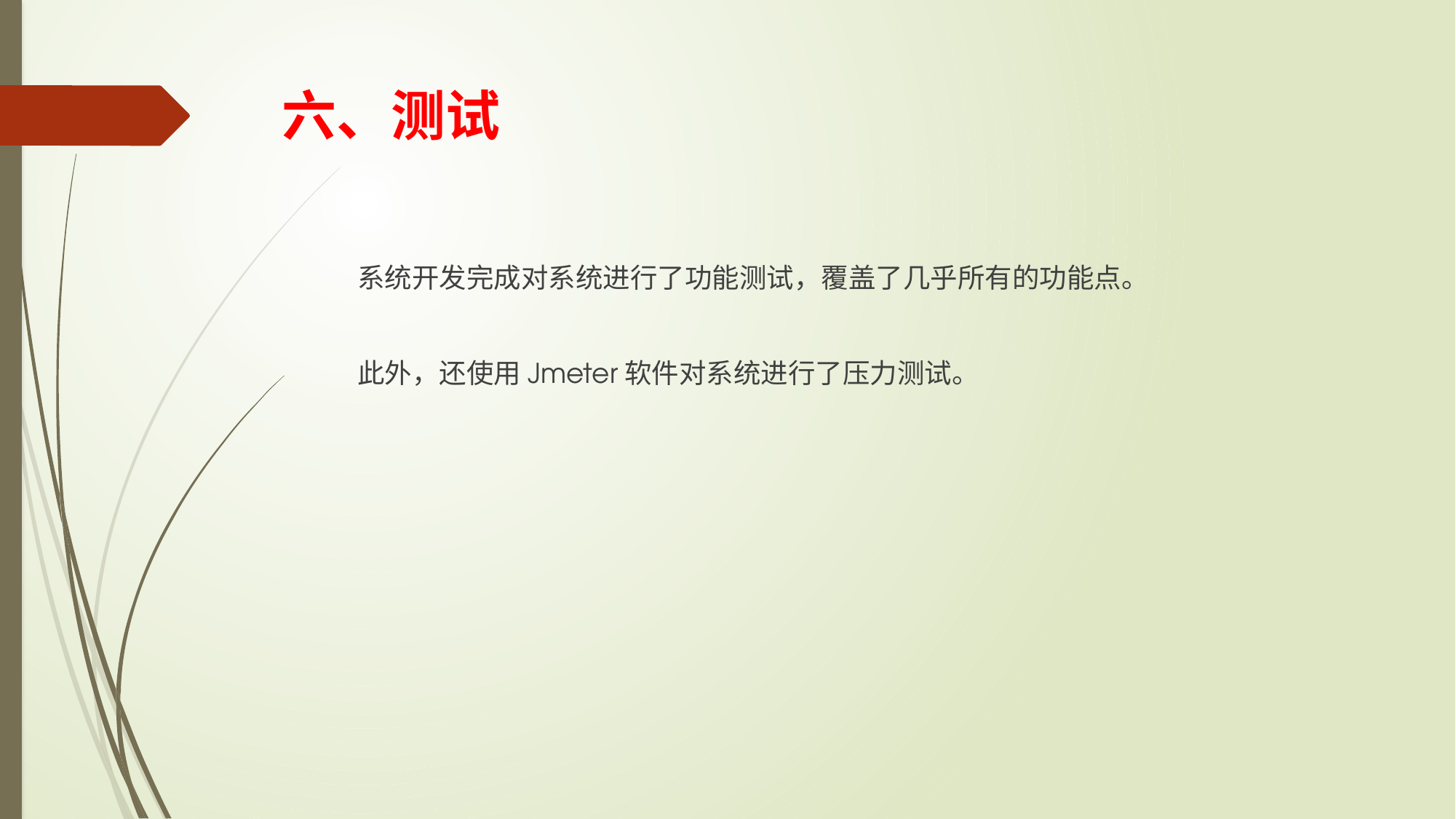

# 六、测试
     系统开发完成对系统进行了功能测试，覆盖了几乎所有的功能点。

     此外，还使用Jmeter软件对系统进行了压力测试。